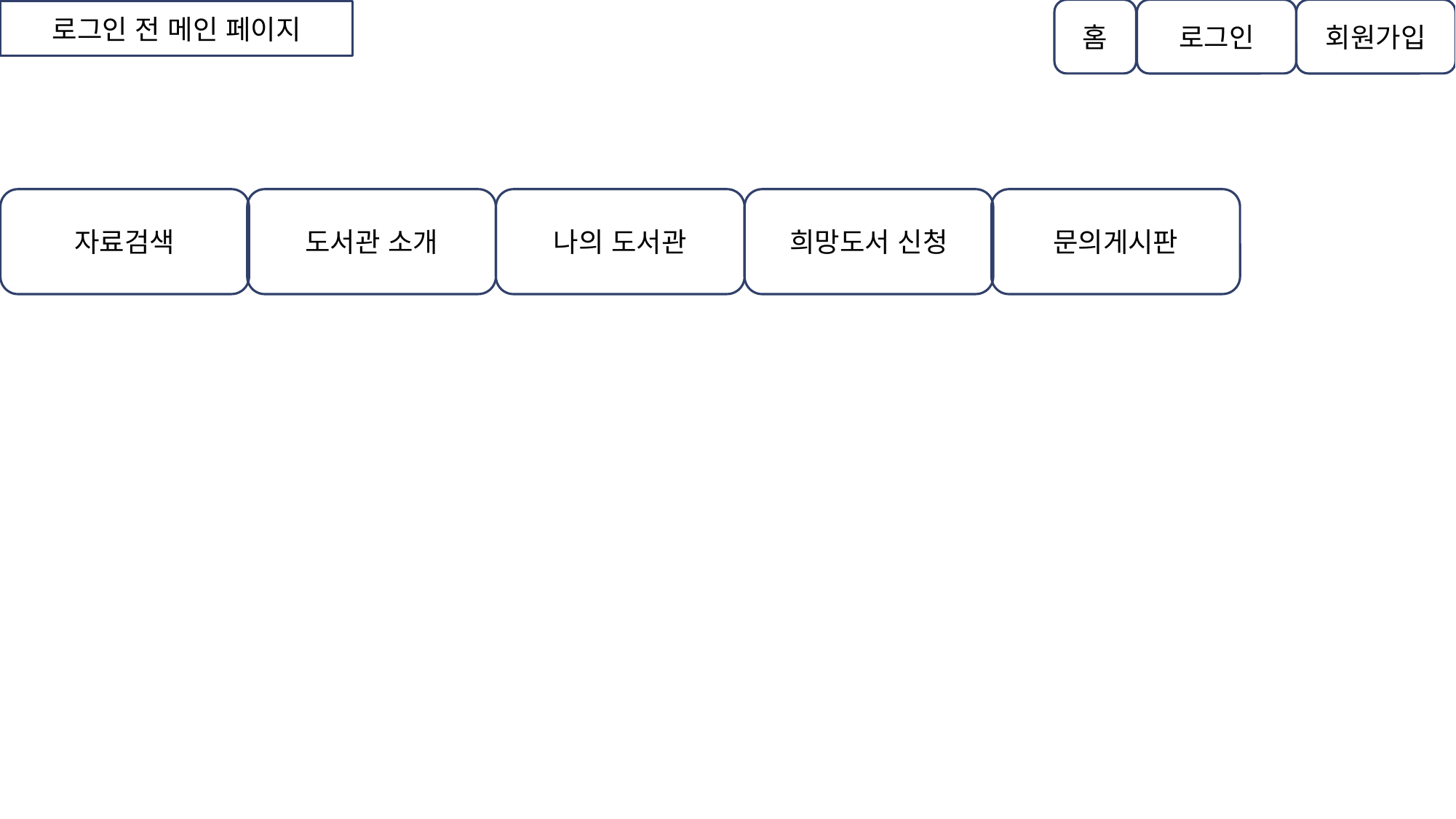

회원가입
로그인
홈
로그인 전 메인 페이지
자료검색
도서관 소개
나의 도서관
희망도서 신청
문의게시판